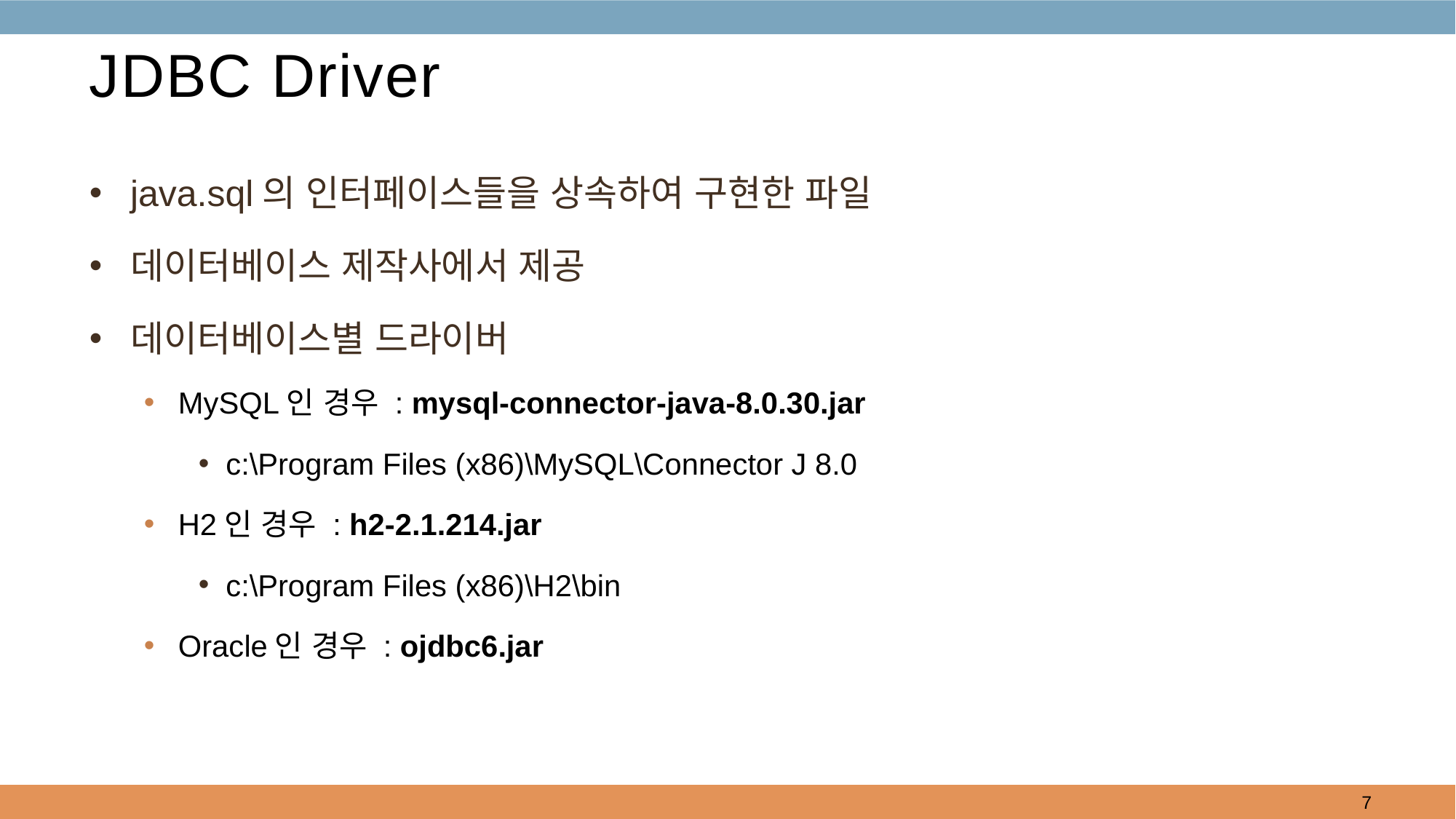

# JDBC Driver
java.sql의 인터페이스들을 상속하여 구현한 파일
데이터베이스 제작사에서 제공
데이터베이스별 드라이버
MySQL인 경우 : mysql-connector-java-8.0.30.jar
c:\Program Files (x86)\MySQL\Connector J 8.0
H2인 경우 : h2-2.1.214.jar
c:\Program Files (x86)\H2\bin
Oracle인 경우 : ojdbc6.jar
7